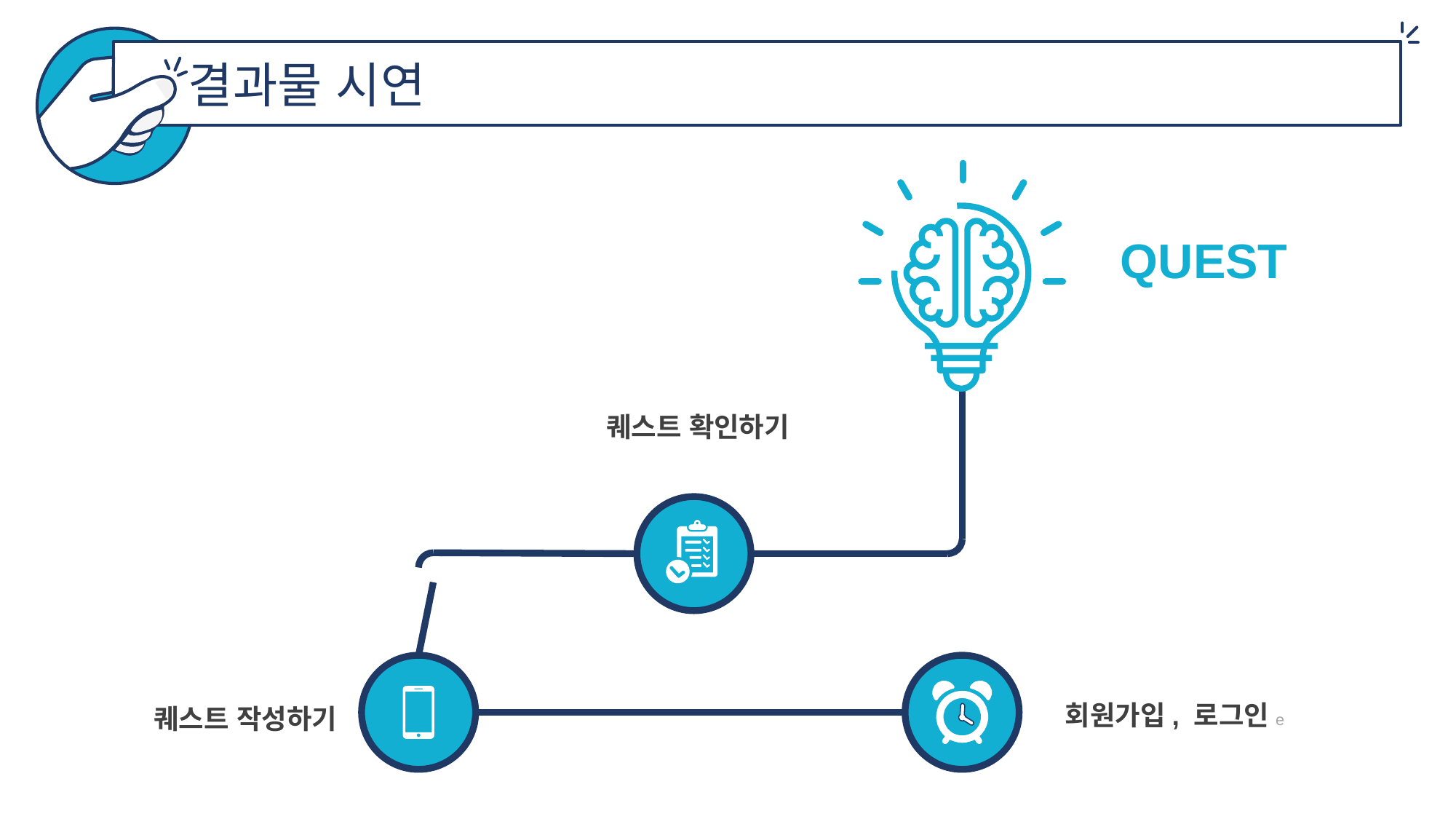

결과물 시연

QUEST
퀘스트 확인하기

회원가입, 로그인e
퀘스트 작성하기